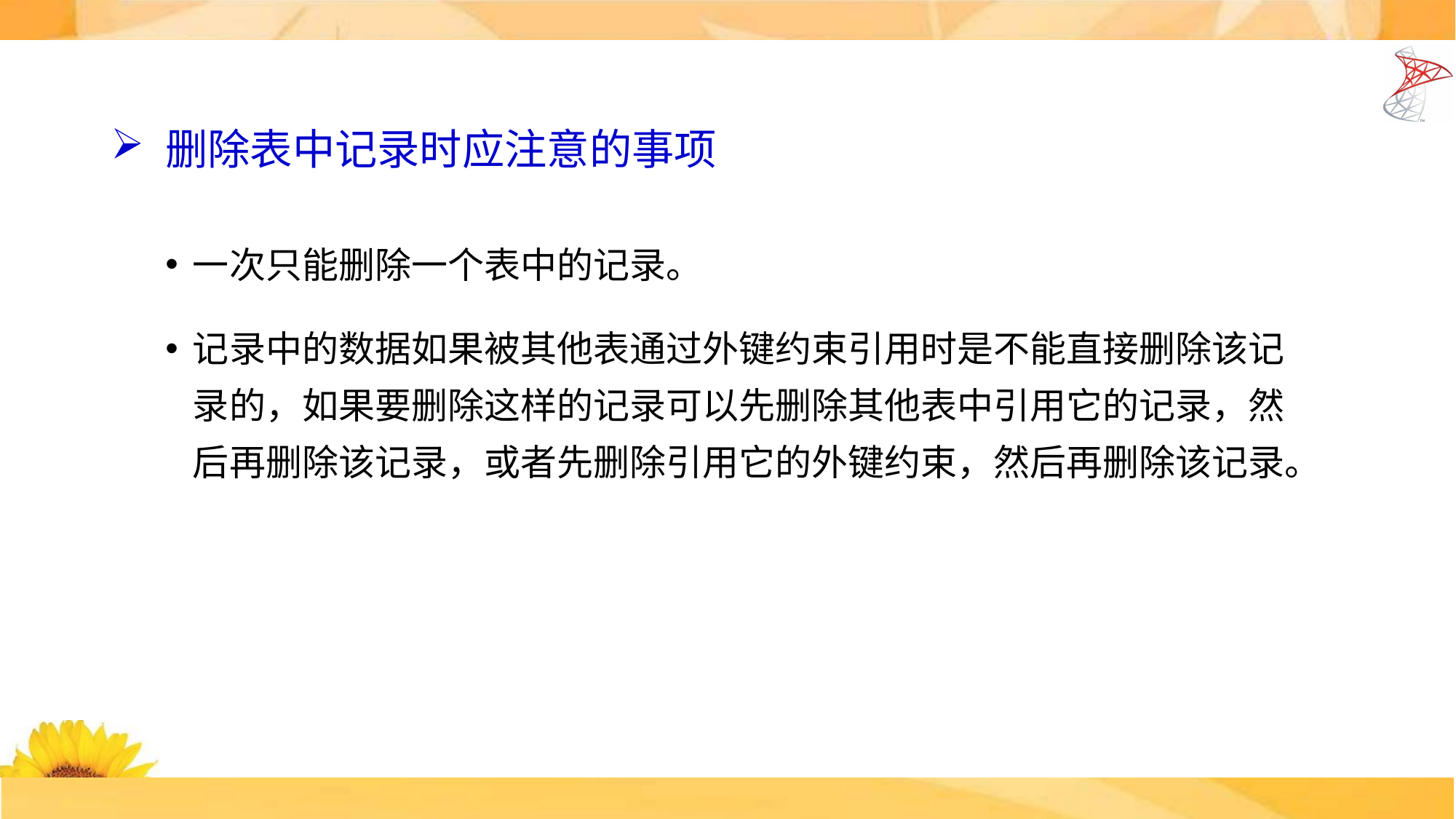

# 删除表中记录时应注意的事项

一次只能删除一个表中的记录。
记录中的数据如果被其他表通过外键约束引用时是不能直接删除该记录的，如果要删除这样的记录可以先删除其他表中引用它的记录，然后再删除该记录，或者先删除引用它的外键约束，然后再删除该记录。